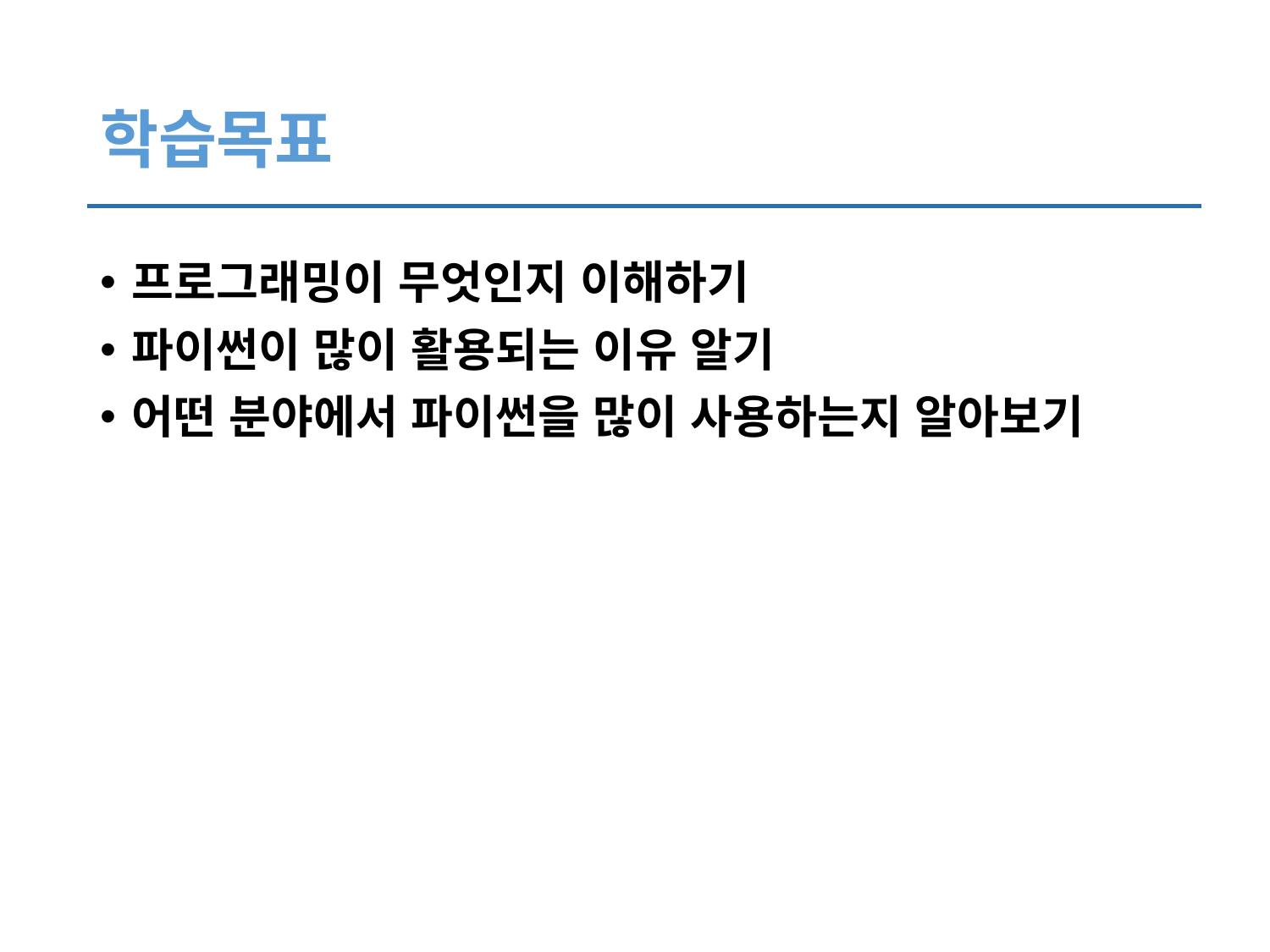

# 학습목표
프로그래밍이 무엇인지 이해하기
파이썬이 많이 활용되는 이유 알기
어떤 분야에서 파이썬을 많이 사용하는지 알아보기